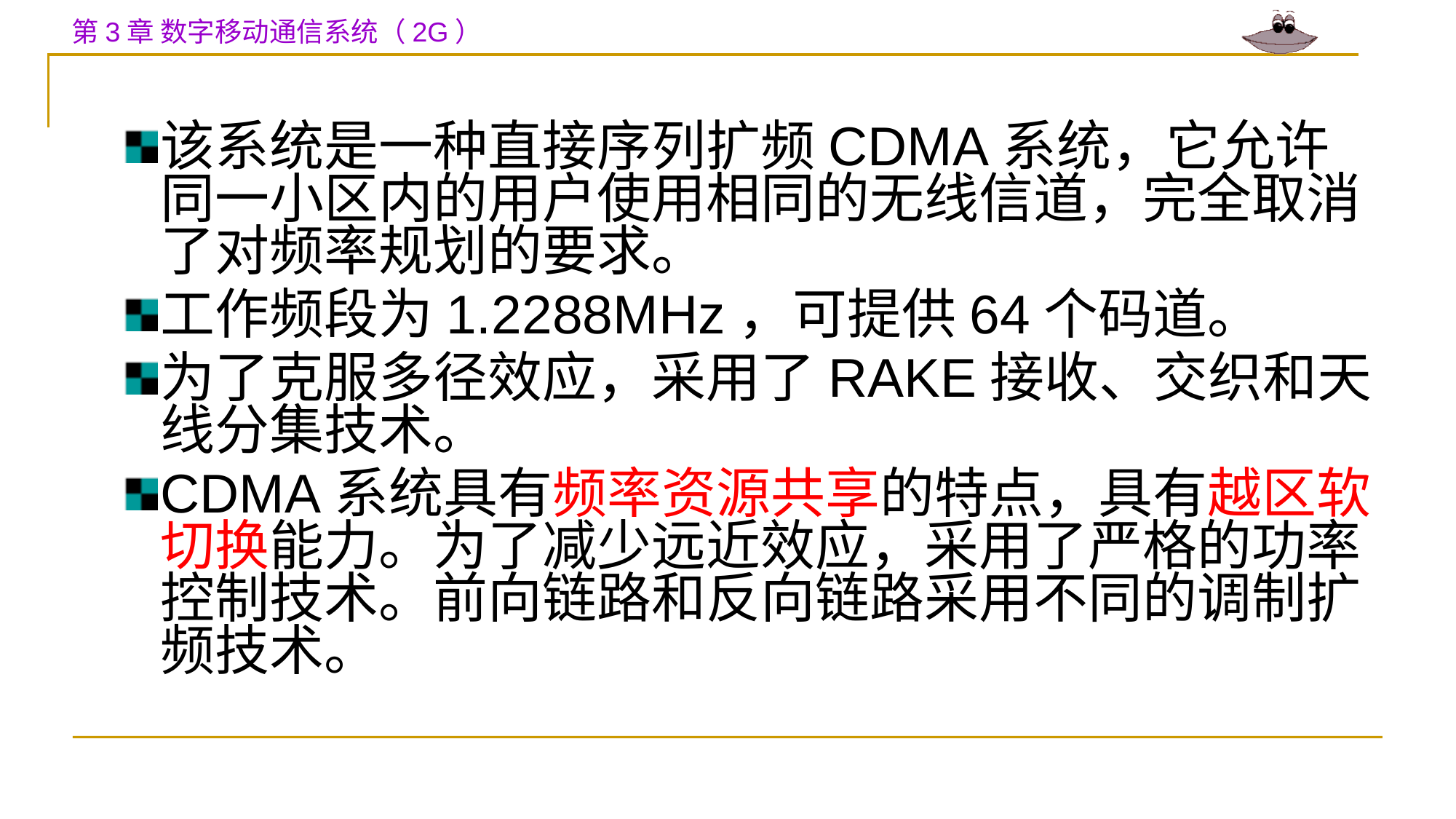

该系统是一种直接序列扩频CDMA系统，它允许同一小区内的用户使用相同的无线信道，完全取消了对频率规划的要求。
工作频段为1.2288MHz，可提供64个码道。
为了克服多径效应，采用了RAKE接收、交织和天线分集技术。
CDMA系统具有频率资源共享的特点，具有越区软切换能力。为了减少远近效应，采用了严格的功率控制技术。前向链路和反向链路采用不同的调制扩频技术。